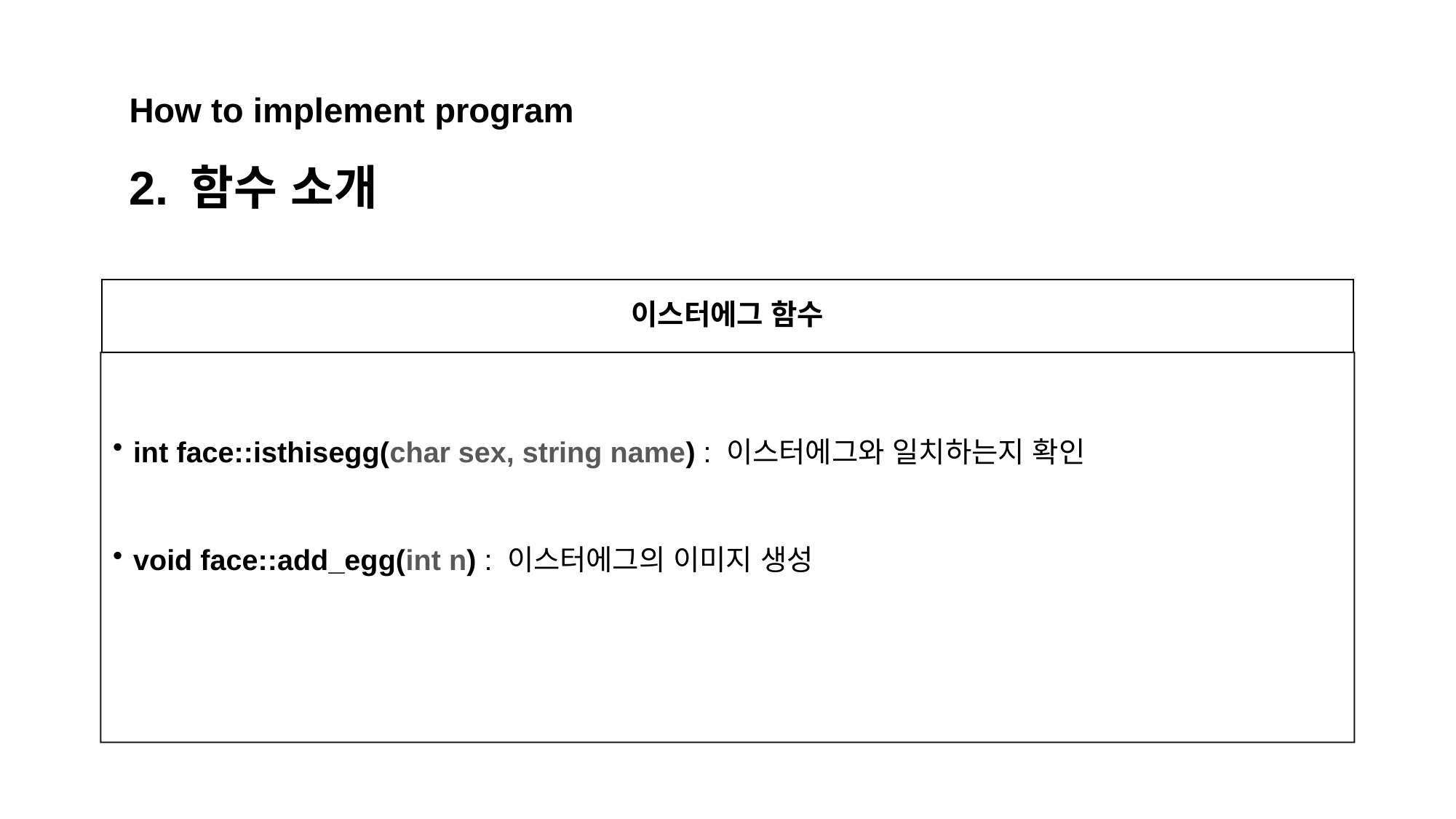

How to implement program
2. 함수 소개
이스터에그 함수
int face::isthisegg(char sex, string name) : 이스터에그와 일치하는지 확인
void face::add_egg(int n) : 이스터에그의 이미지 생성